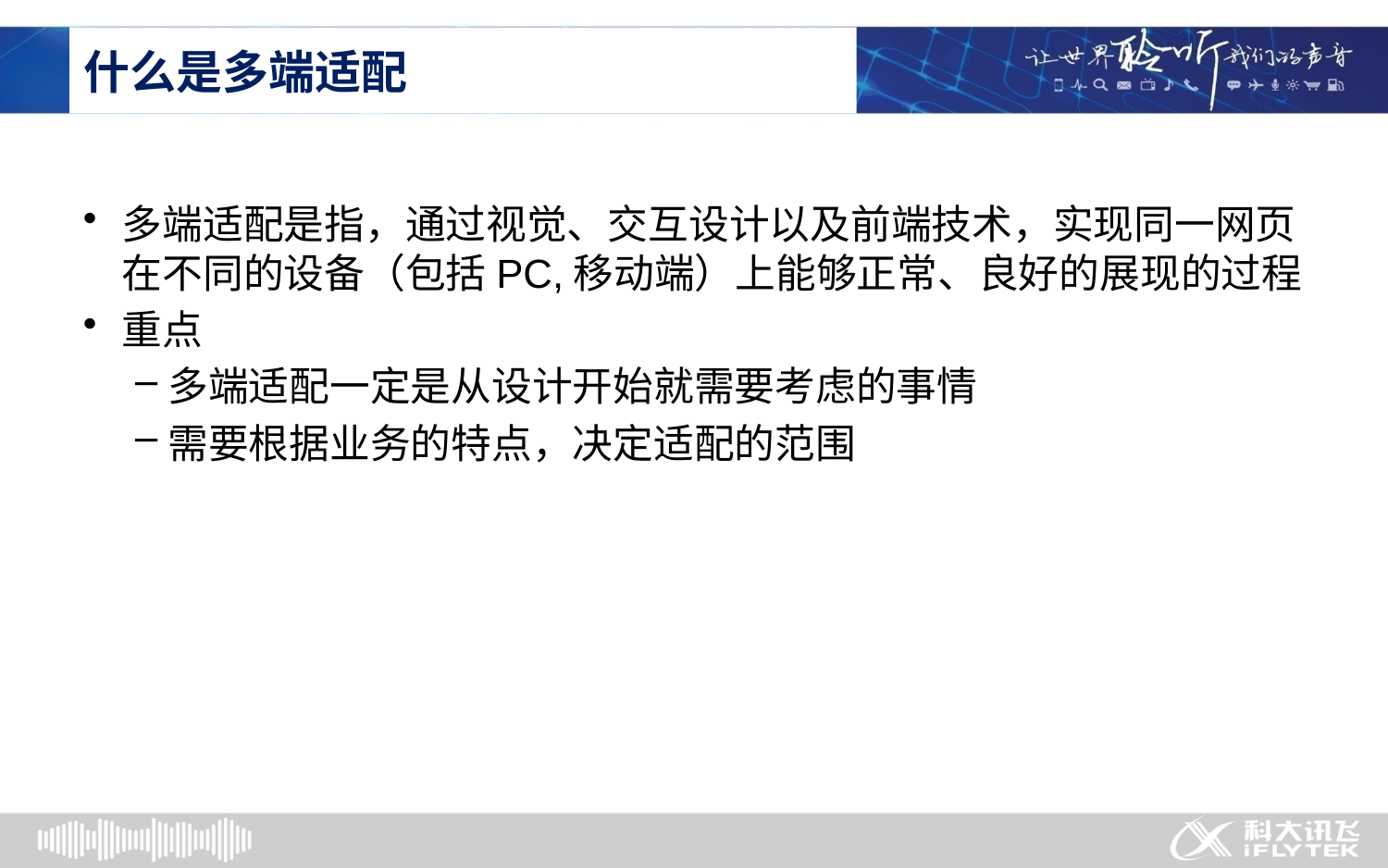

# 什么是多端适配

多端适配是指，通过视觉、交互设计以及前端技术，实现同一网页在不同的设备（包括PC,移动端）上能够正常、良好的展现的过程
重点
多端适配一定是从设计开始就需要考虑的事情
需要根据业务的特点，决定适配的范围